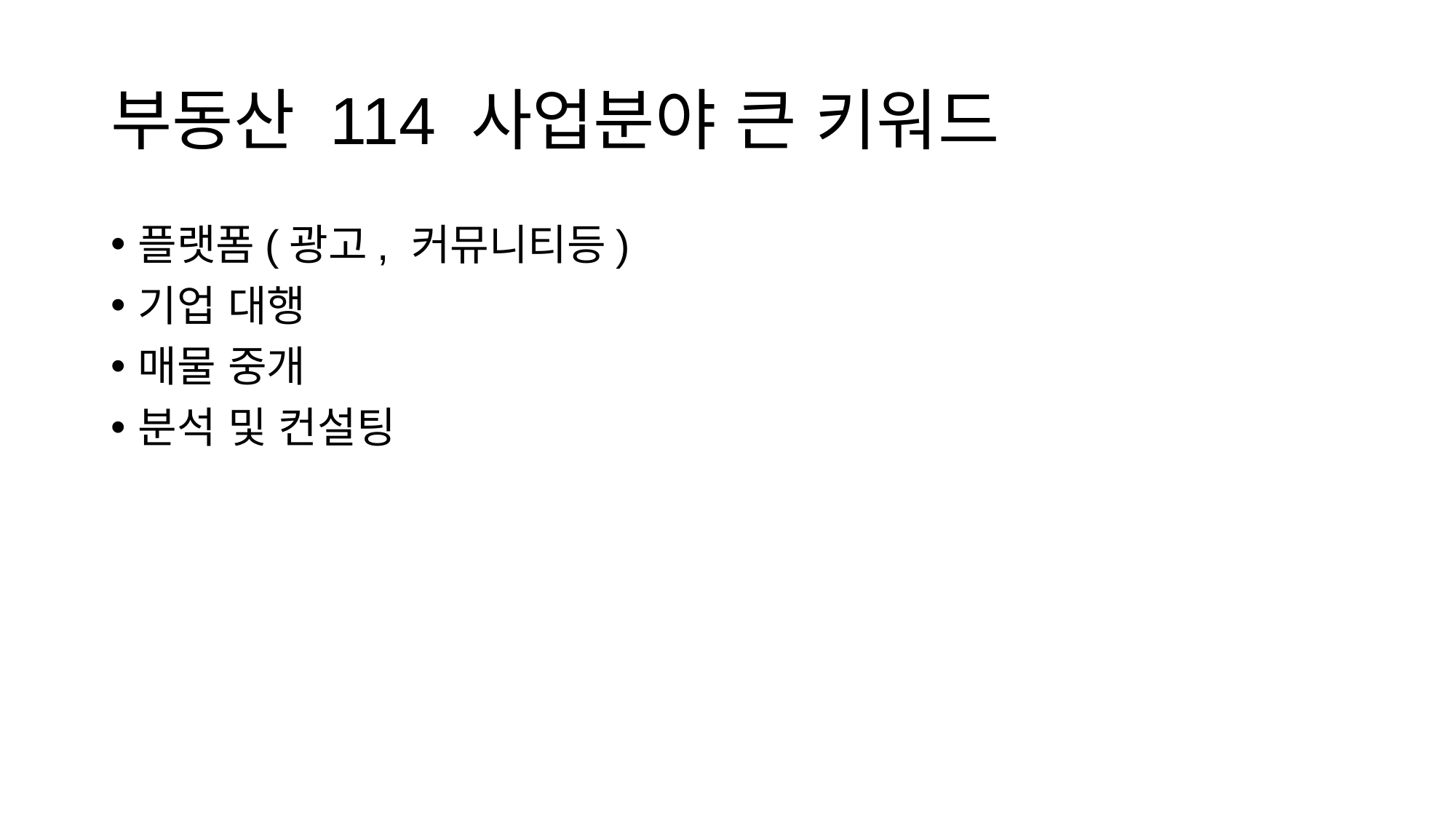

# 부동산 114 사업분야 큰 키워드
플랫폼(광고, 커뮤니티등)
기업 대행
매물 중개
분석 및 컨설팅